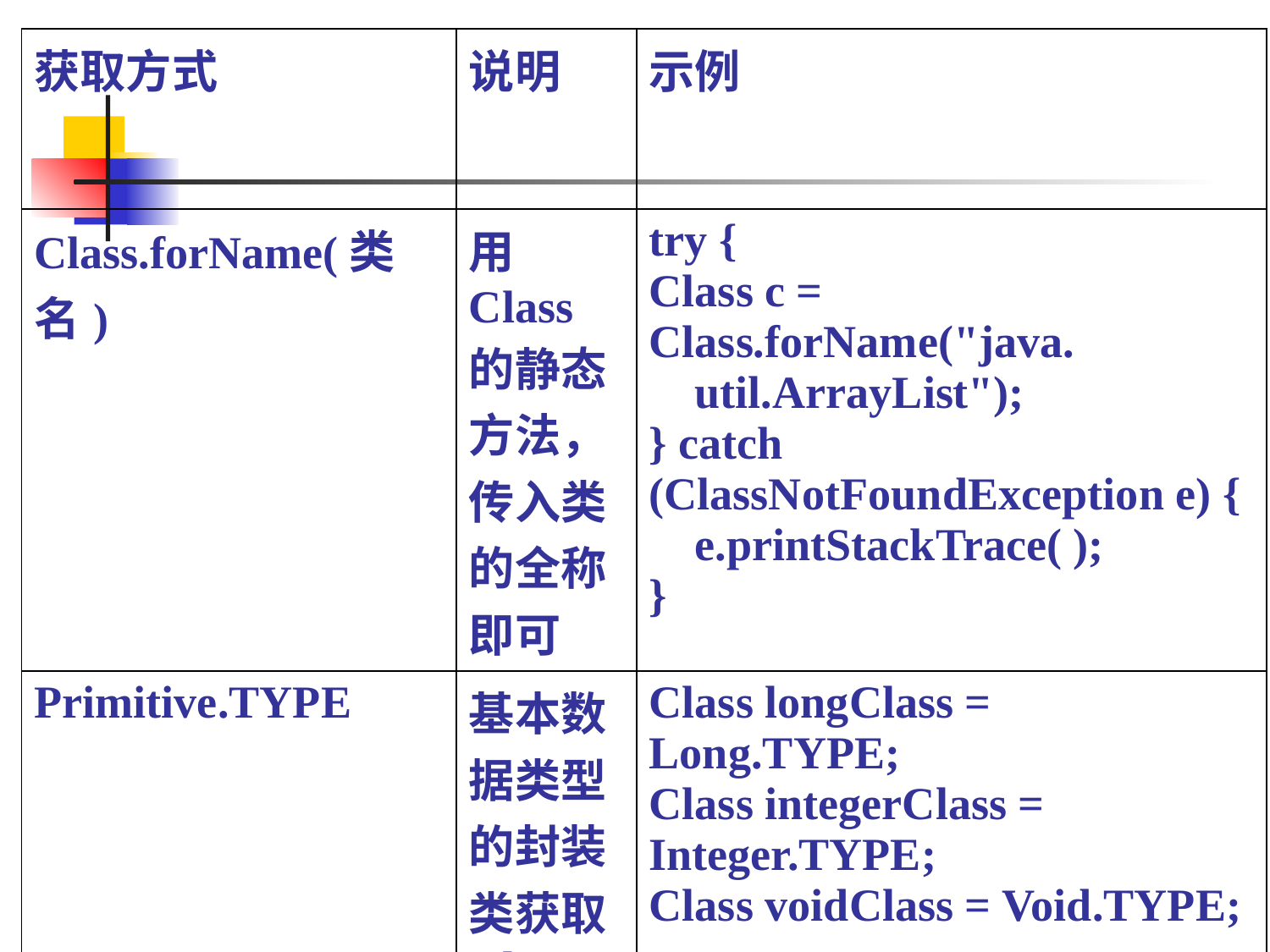

| 获取方式 | 说明 | 示例 |
| --- | --- | --- |
| Class.forName(类名) | 用Class的静态方法，传入类的全称即可 | try { Class c = Class.forName("java. util.ArrayList"); } catch (ClassNotFoundException e) { e.printStackTrace( ); } |
| Primitive.TYPE | 基本数据类型的封装类获取Class的方式 | Class longClass = Long.TYPE; Class integerClass = Integer.TYPE; Class voidClass = Void.TYPE; |